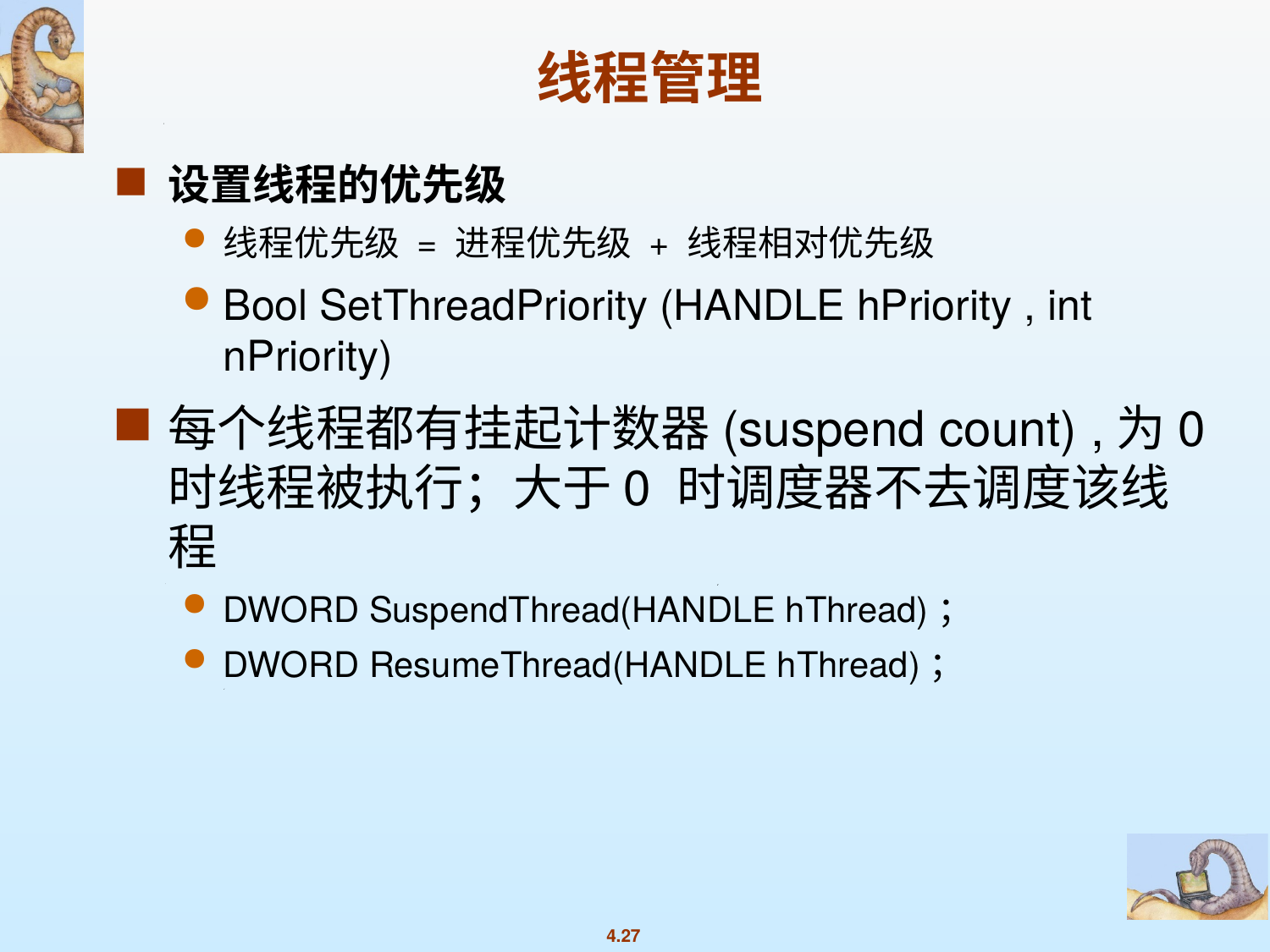

# 线程管理
设置线程的优先级
线程优先级 = 进程优先级 + 线程相对优先级
Bool SetThreadPriority (HANDLE hPriority , int nPriority)
每个线程都有挂起计数器(suspend count) ,为0 时线程被执行；大于0 时调度器不去调度该线程
DWORD SuspendThread(HANDLE hThread)；
DWORD ResumeThread(HANDLE hThread)；